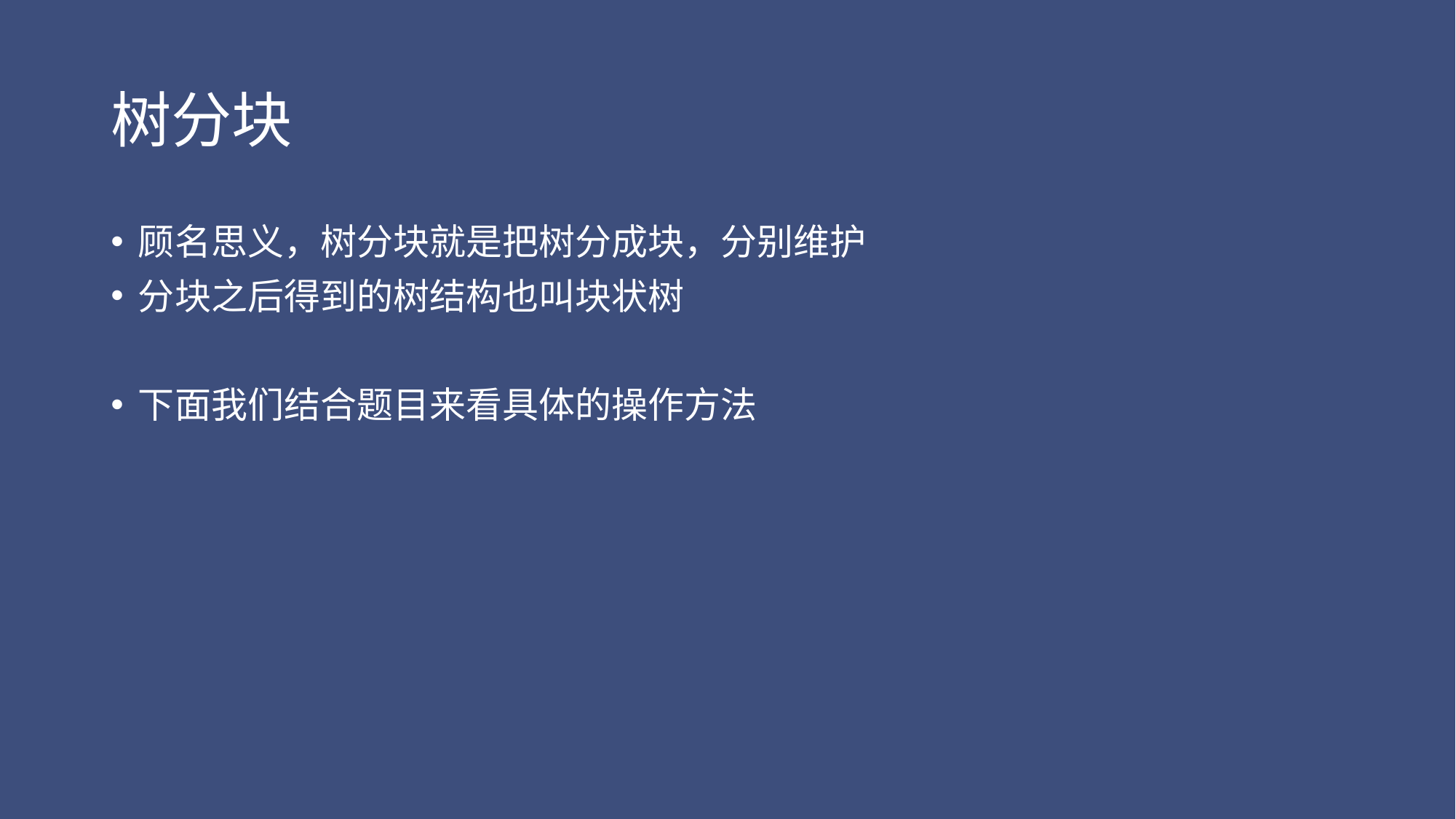

# 树分块
顾名思义，树分块就是把树分成块，分别维护
分块之后得到的树结构也叫块状树

下面我们结合题目来看具体的操作方法